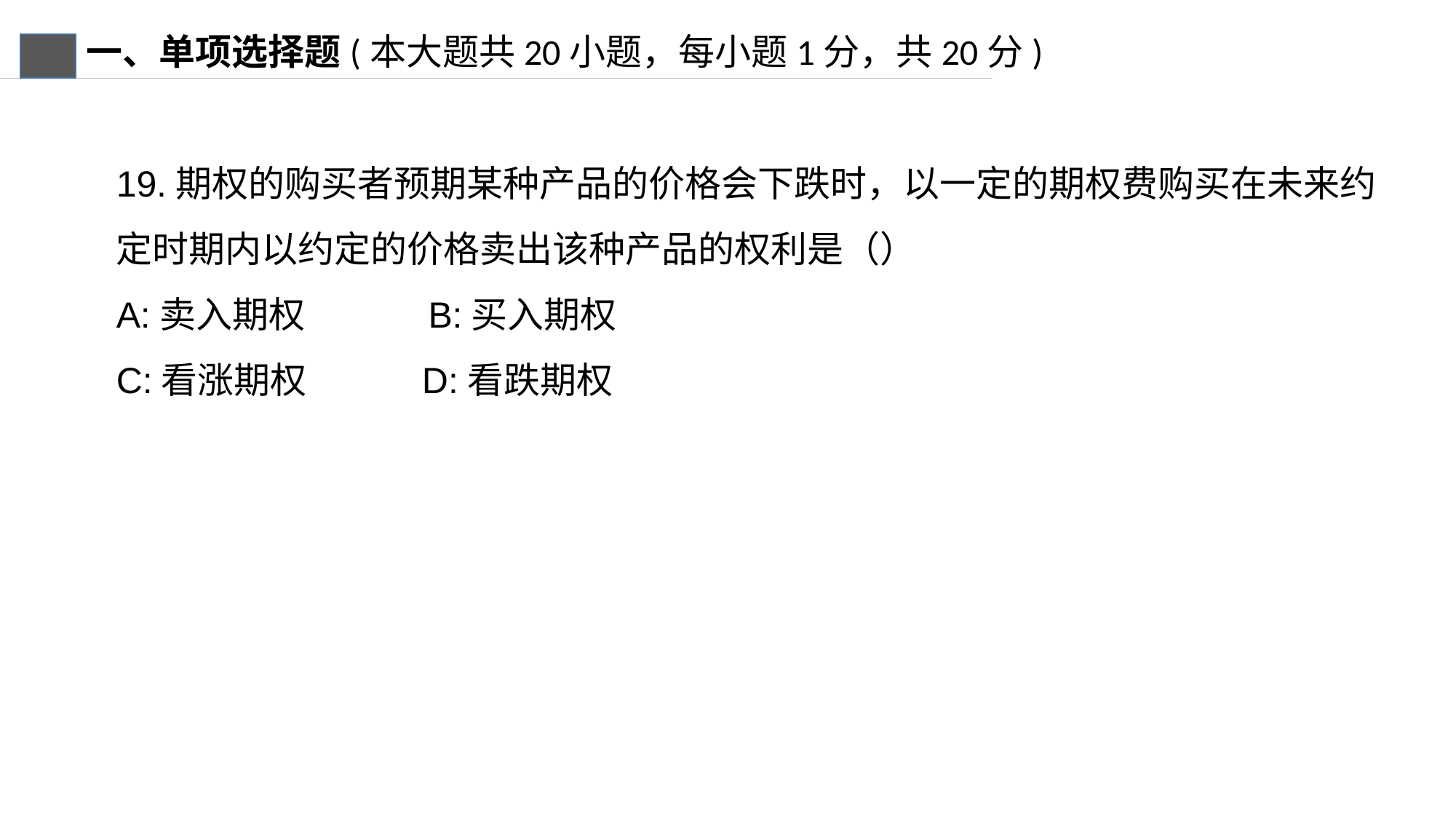

一、单项选择题(本大题共20小题，每小题1分，共20分)

19.期权的购买者预期某种产品的价格会下跌时，以一定的期权费购买在未来约定时期内以约定的价格卖出该种产品的权利是（）
A:卖入期权              B:买入期权
C:看涨期权             D:看跌期权